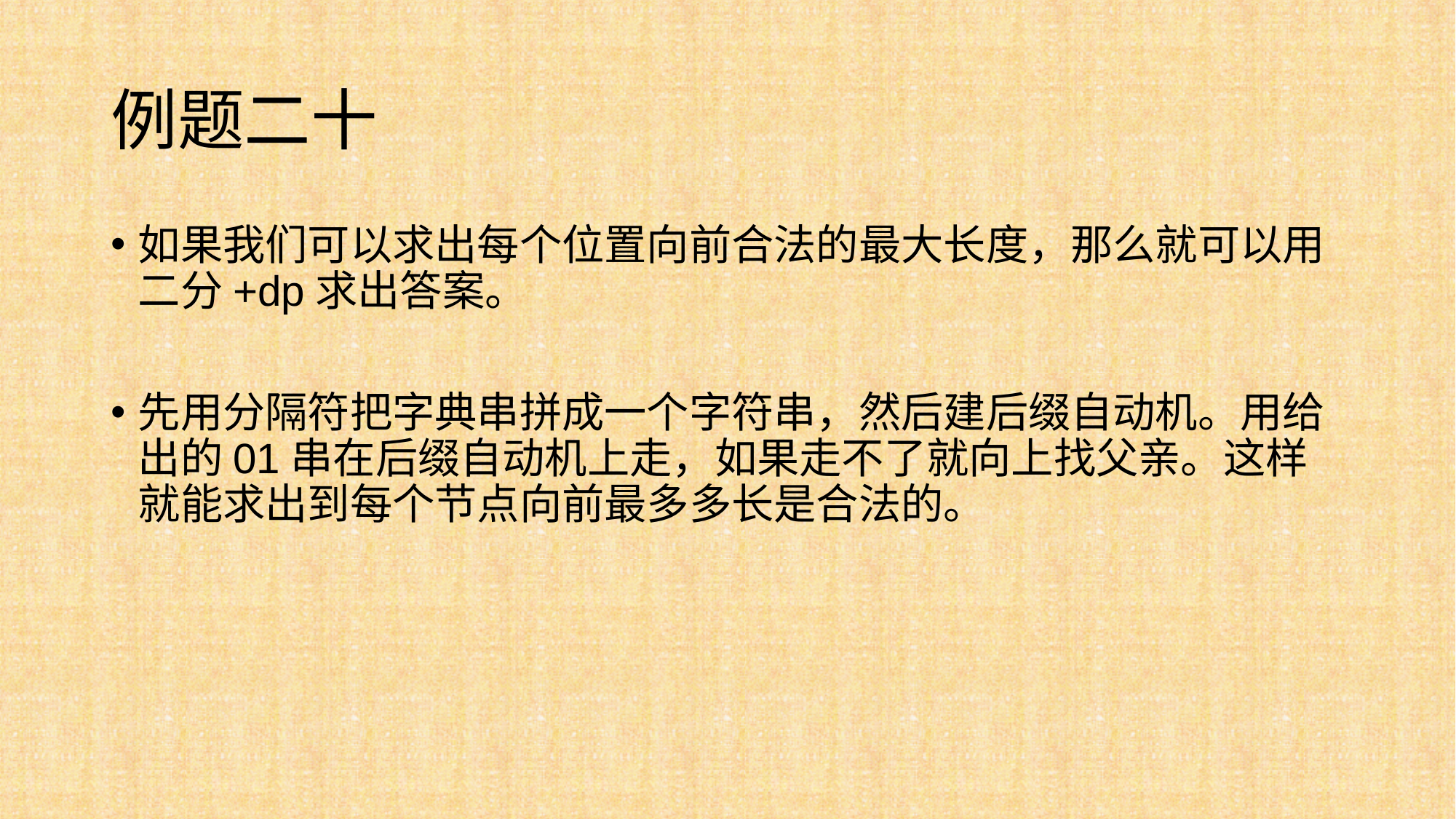

# 例题二十
如果我们可以求出每个位置向前合法的最大长度，那么就可以用二分+dp求出答案。

先用分隔符把字典串拼成一个字符串，然后建后缀自动机。用给出的01串在后缀自动机上走，如果走不了就向上找父亲。这样就能求出到每个节点向前最多多长是合法的。